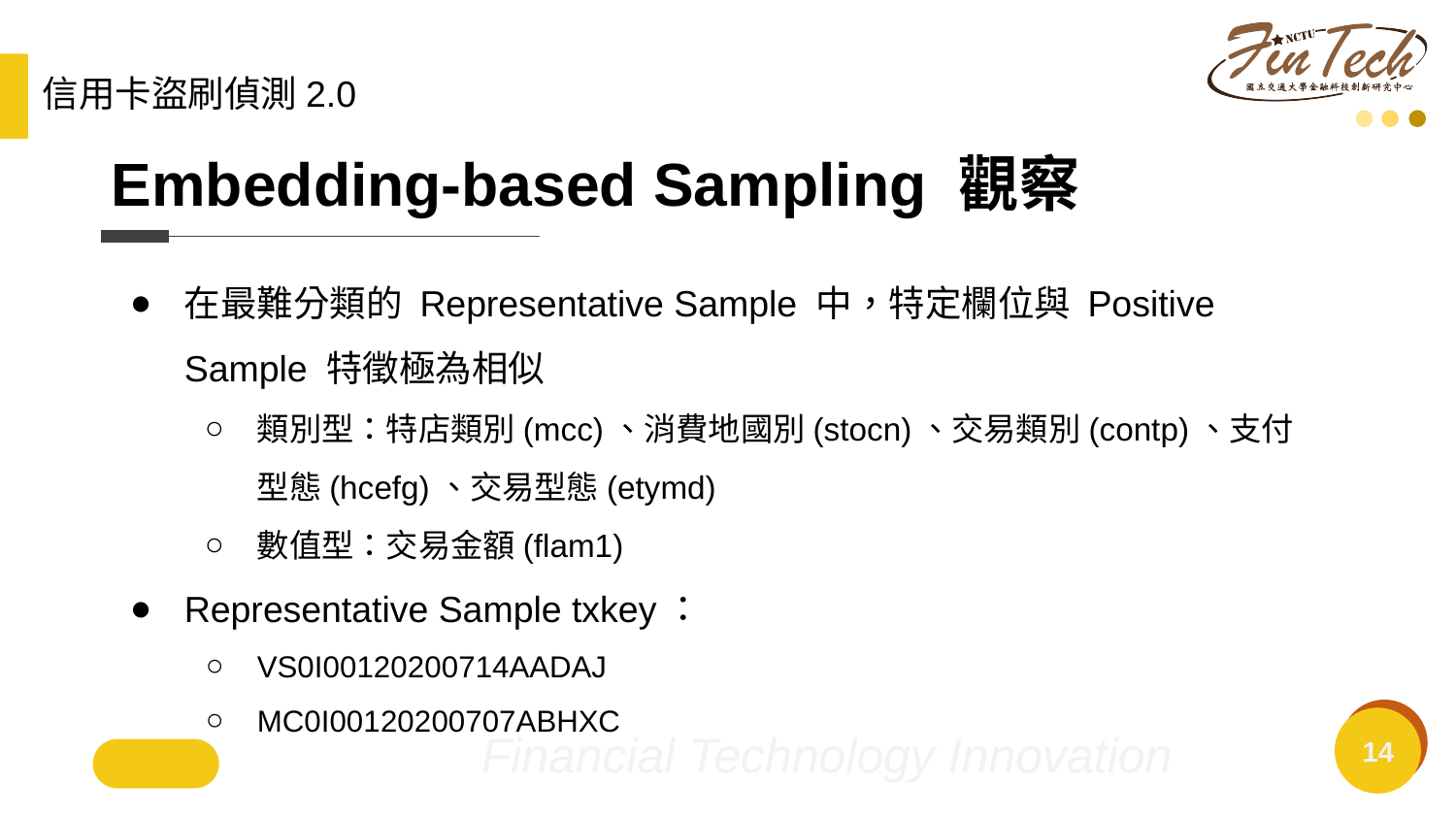

信用卡盜刷偵測2.0
# Embedding-based Sampling 觀察
在最難分類的 Representative Sample 中，特定欄位與 Positive Sample 特徵極為相似
類別型：特店類別(mcc)、消費地國別(stocn)、交易類別(contp)、支付型態(hcefg)、交易型態(etymd)
數值型：交易金額(flam1)
Representative Sample txkey：
VS0I00120200714AADAJ
MC0I00120200707ABHXC
14